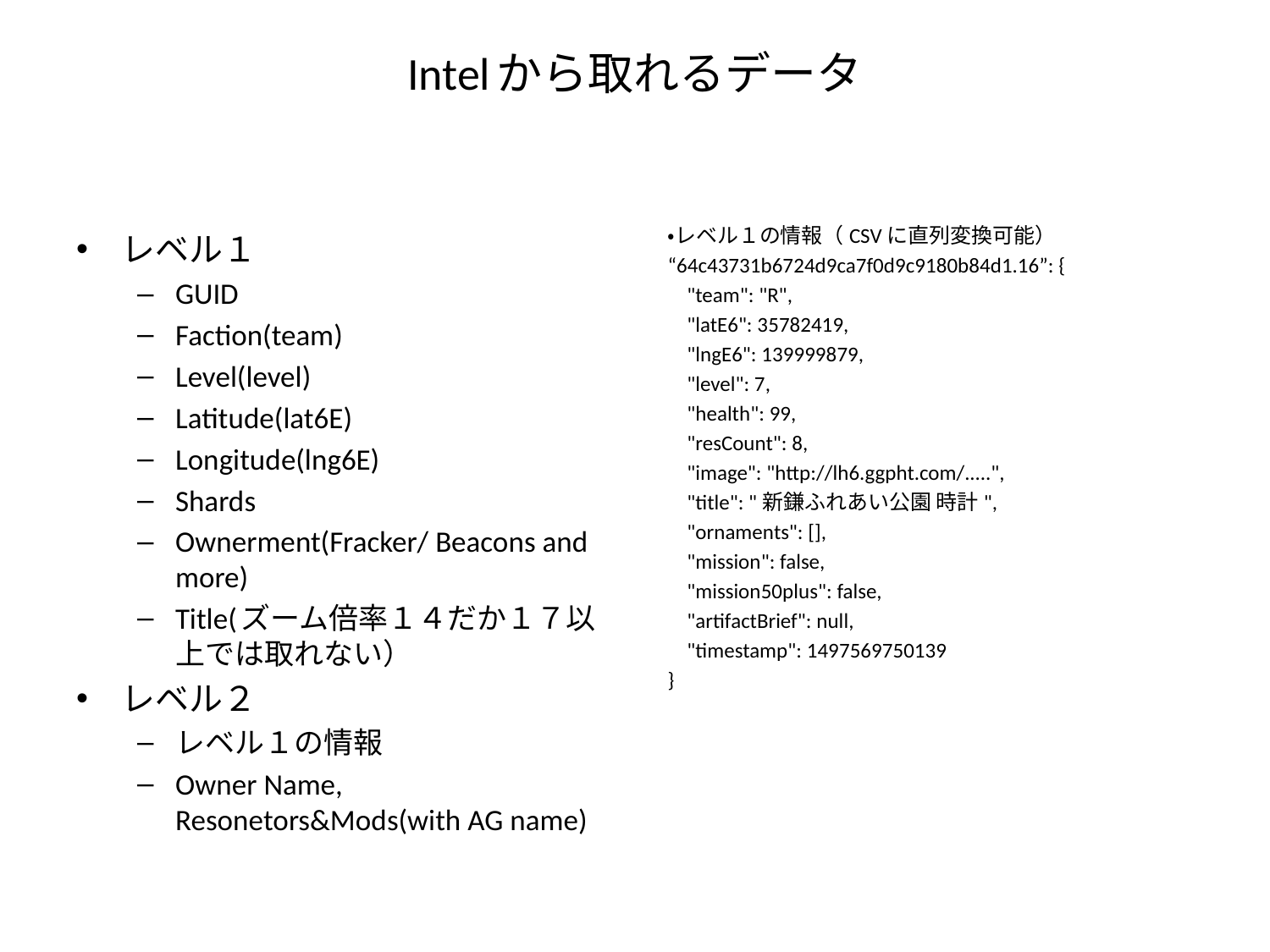

# Intelから取れるデータ
・レベル１の情報（CSVに直列変換可能）
“64c43731b6724d9ca7f0d9c9180b84d1.16”: {
    "team": "R",
    "latE6": 35782419,
    "lngE6": 139999879,
    "level": 7,
    "health": 99,
    "resCount": 8,
    "image": "http://lh6.ggpht.com/.....",
    "title": "新鎌ふれあい公園 時計",
    "ornaments": [],
    "mission": false,
    "mission50plus": false,
    "artifactBrief": null,
    "timestamp": 1497569750139
}
レベル１
GUID
Faction(team)
Level(level)
Latitude(lat6E)
Longitude(lng6E)
Shards
Ownerment(Fracker/ Beacons and more)
Title(ズーム倍率１４だか１７以上では取れない）
レベル２
レベル１の情報
Owner Name, Resonetors&Mods(with AG name)